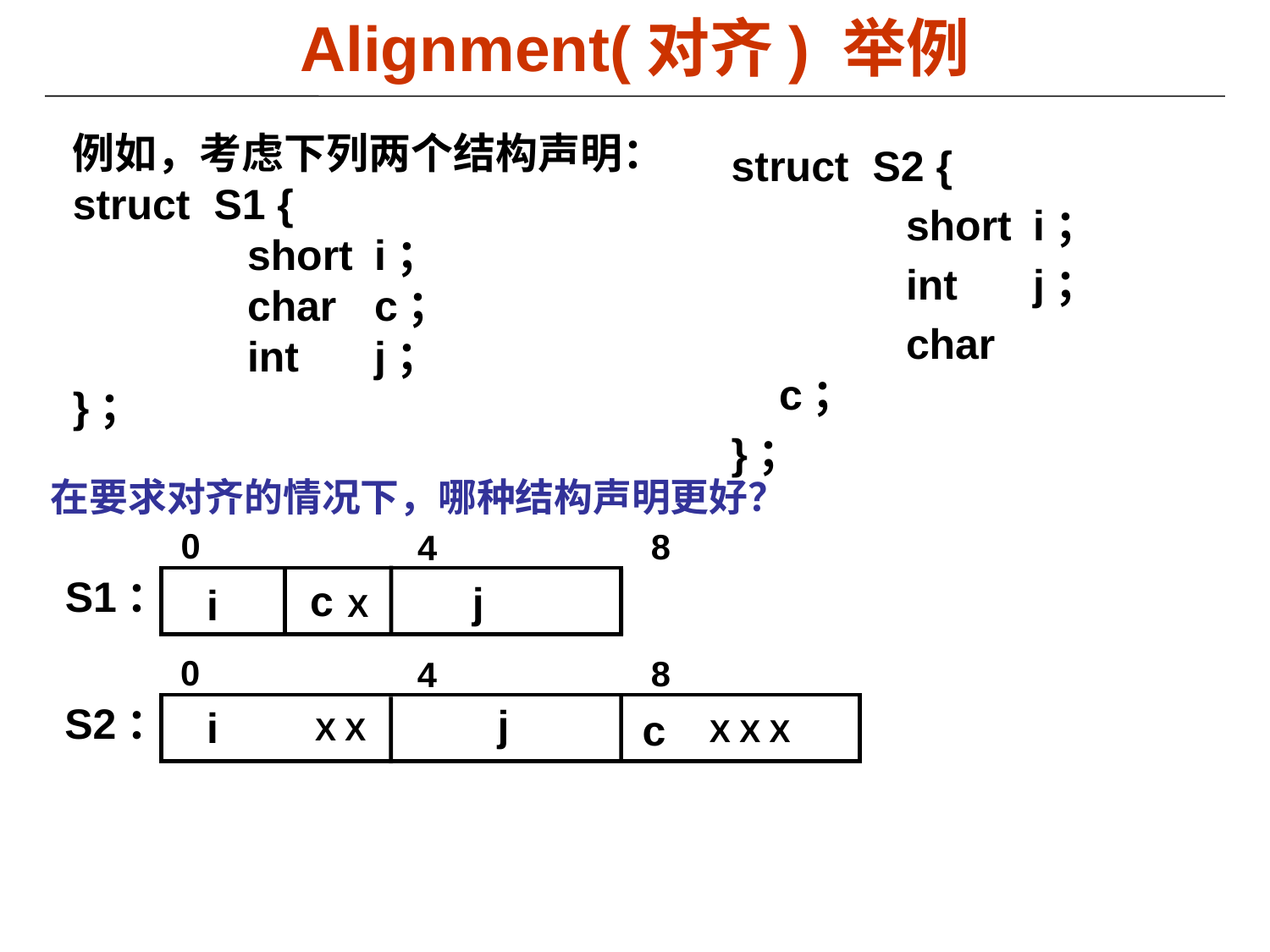

# Alignment(对齐) 举例

struct  S2 {
		short	i；
		int	j；
		char	c；
}；
例如，考虑下列两个结构声明：
struct  S1 {
		short	i；
		char	c；
		int	j；
}；
在要求对齐的情况下，哪种结构声明更好？
0
8
4
S1：

c

j
i
X
0
8
4
S2：
j
i

c
  X X
  X X X